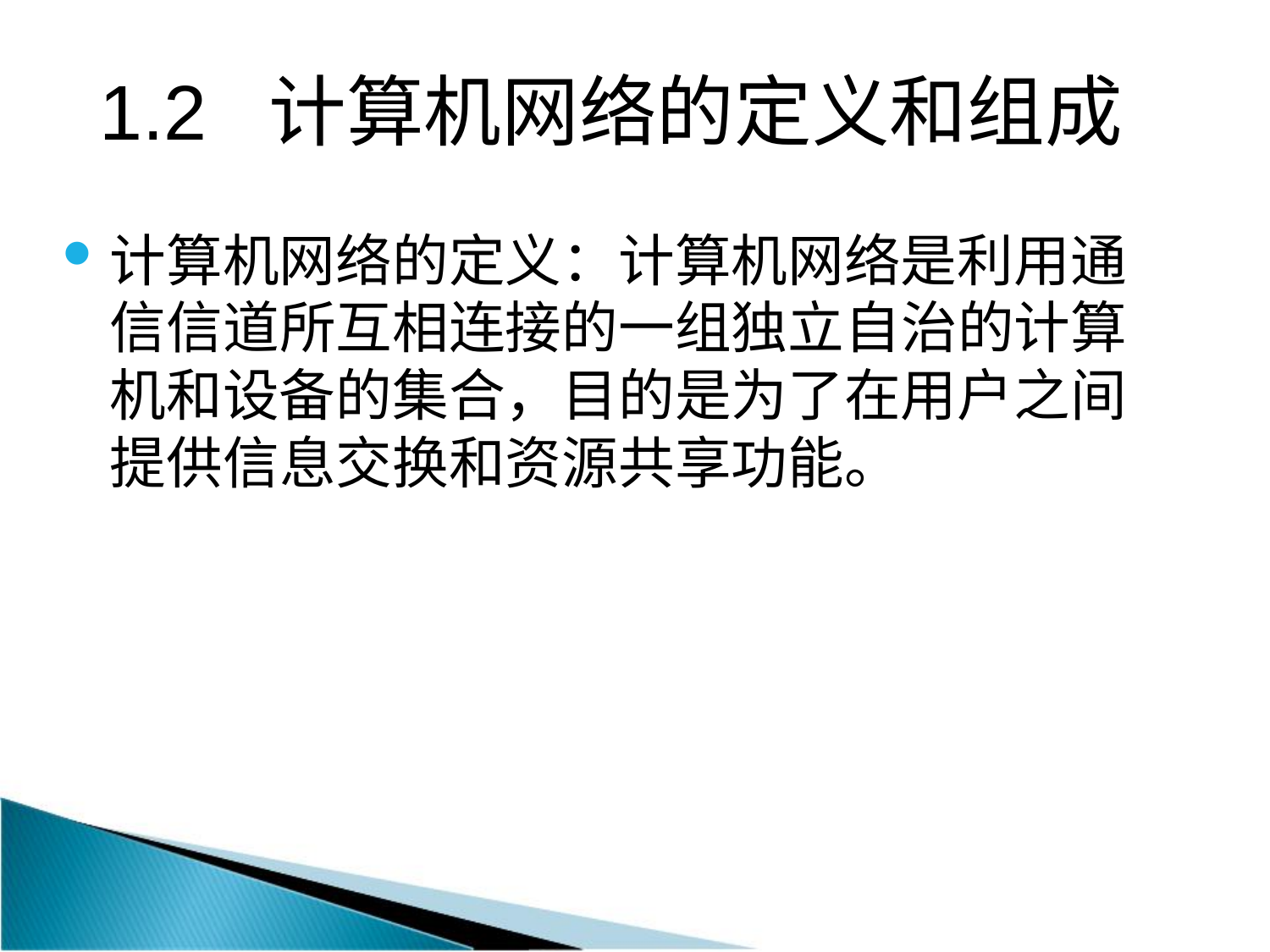

1.2  计算机网络的定义和组成
计算机网络的定义：计算机网络是利用通信信道所互相连接的一组独立自治的计算机和设备的集合，目的是为了在用户之间提供信息交换和资源共享功能。